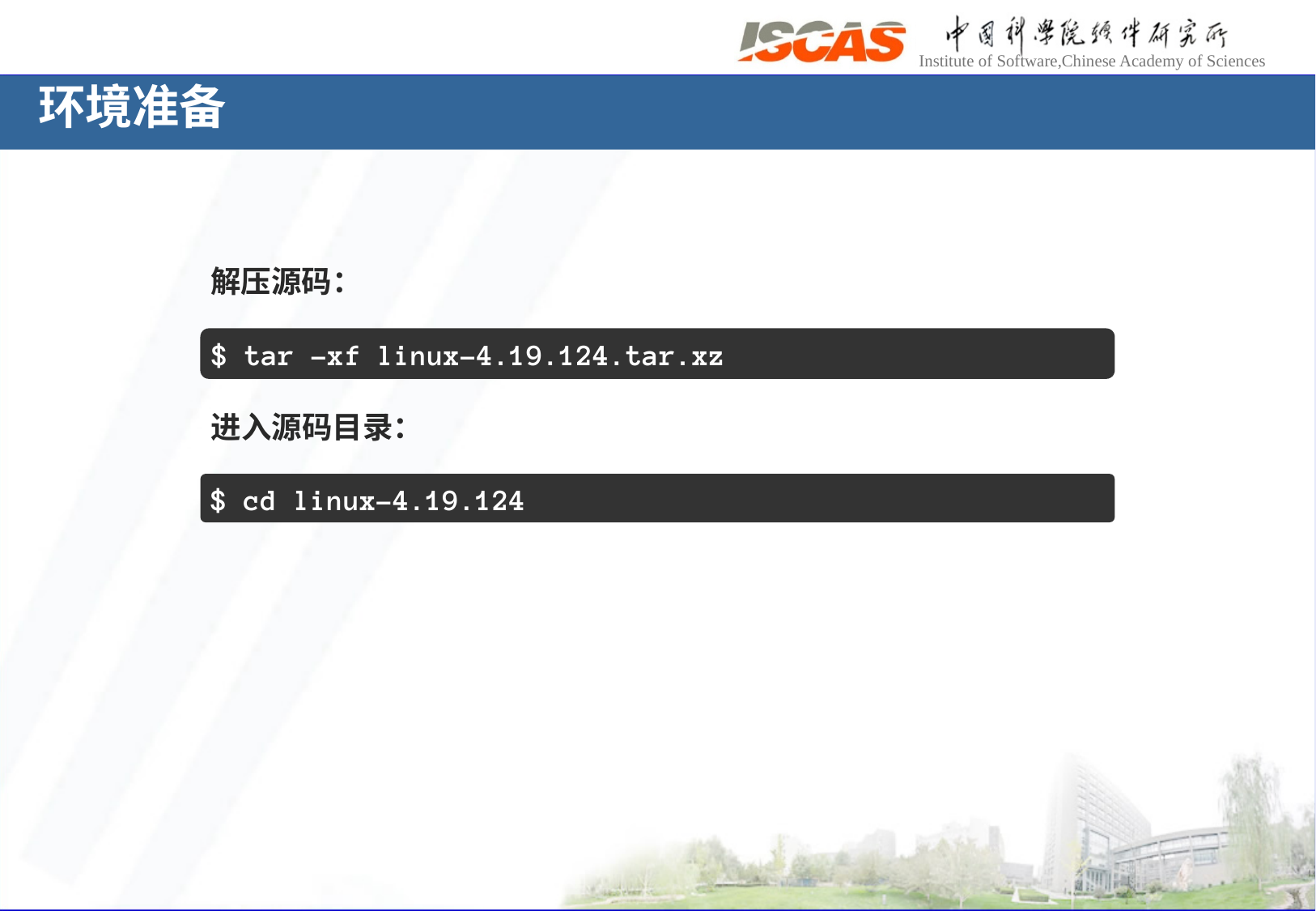

# 环境准备
解压源码：
$ tar -xf linux-4.19.124.tar.xz
进入源码目录：
$ cd linux-4.19.124